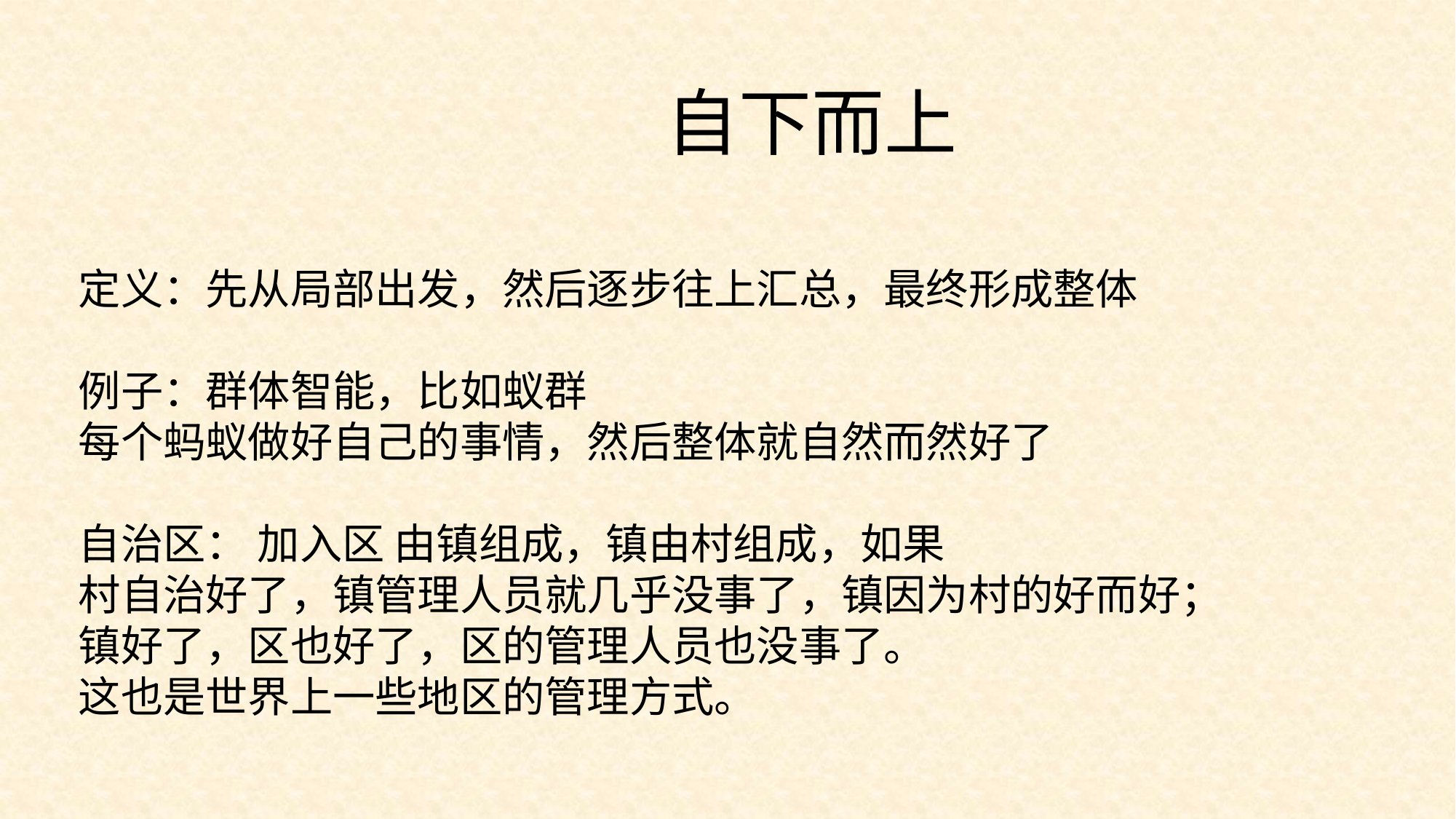

自下而上
定义：先从局部出发，然后逐步往上汇总，最终形成整体

例子：群体智能，比如蚁群
每个蚂蚁做好自己的事情，然后整体就自然而然好了

自治区： 加入区 由镇组成，镇由村组成，如果
村自治好了，镇管理人员就几乎没事了，镇因为村的好而好；
镇好了，区也好了，区的管理人员也没事了。
这也是世界上一些地区的管理方式。